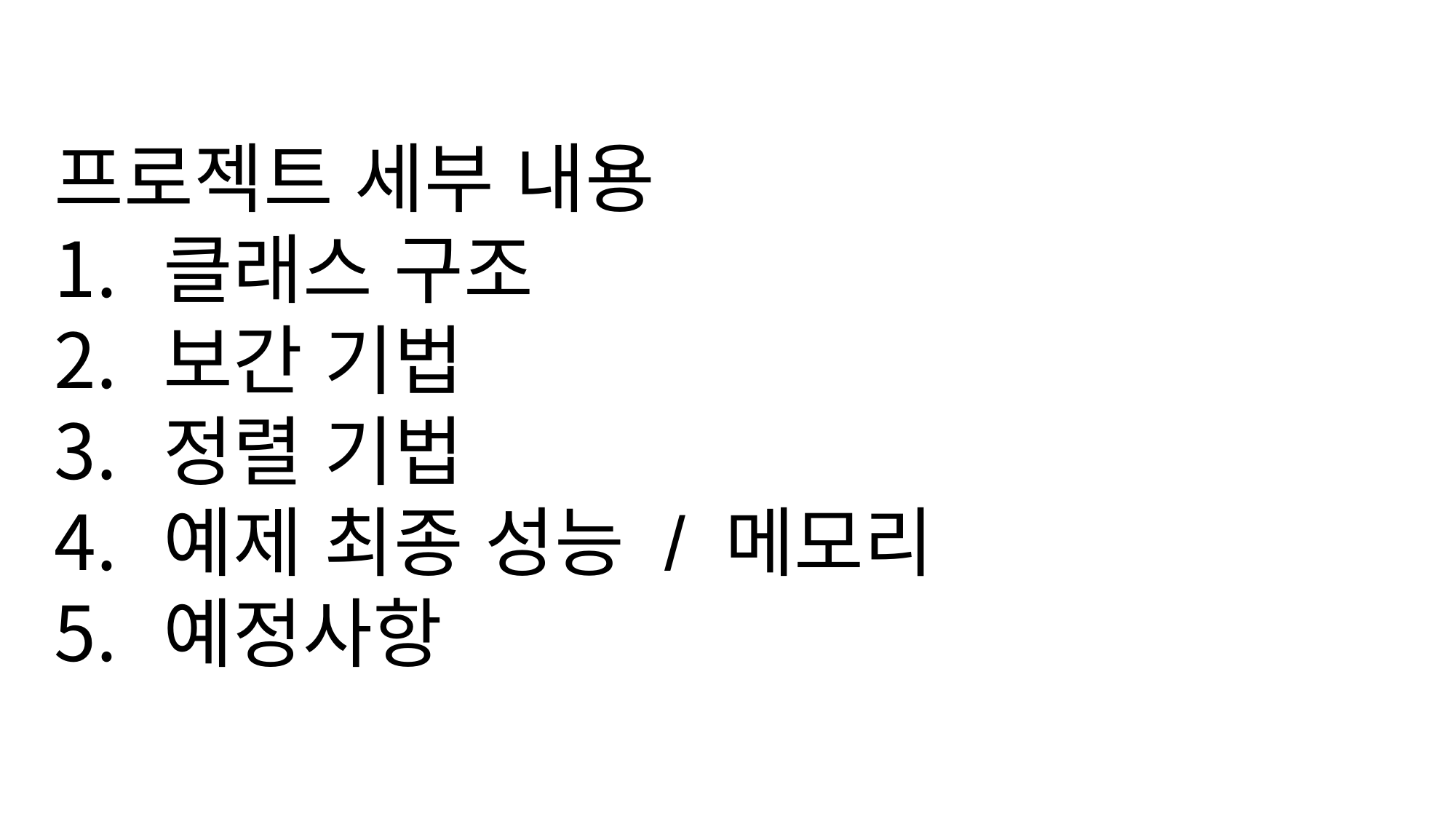

프로젝트 세부 내용
클래스 구조
보간 기법
정렬 기법
예제 최종 성능 / 메모리
예정사항